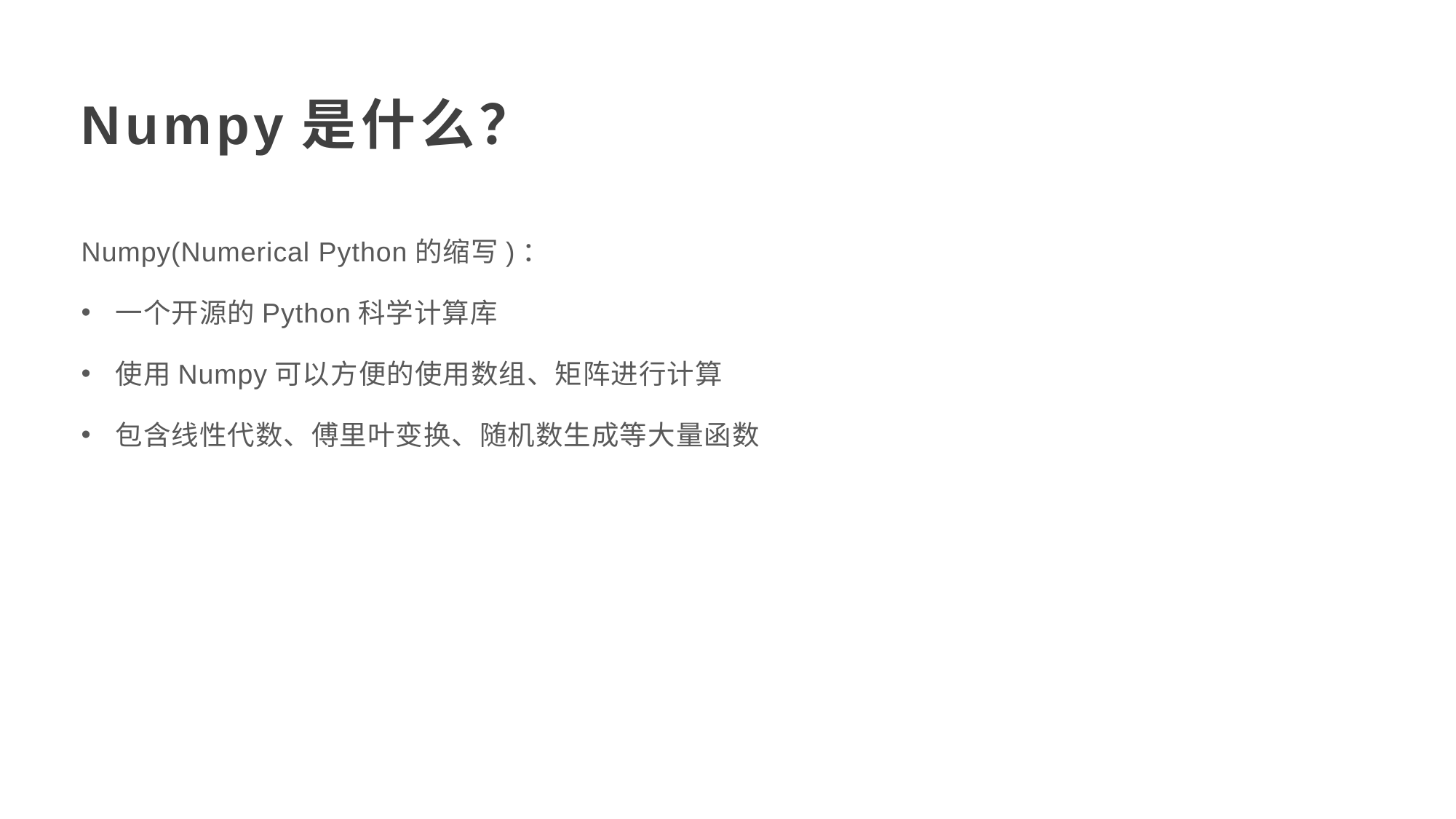

Numpy是什么？
Numpy(Numerical Python的缩写)：
一个开源的Python科学计算库
使用Numpy可以方便的使用数组、矩阵进行计算
包含线性代数、傅里叶变换、随机数生成等大量函数